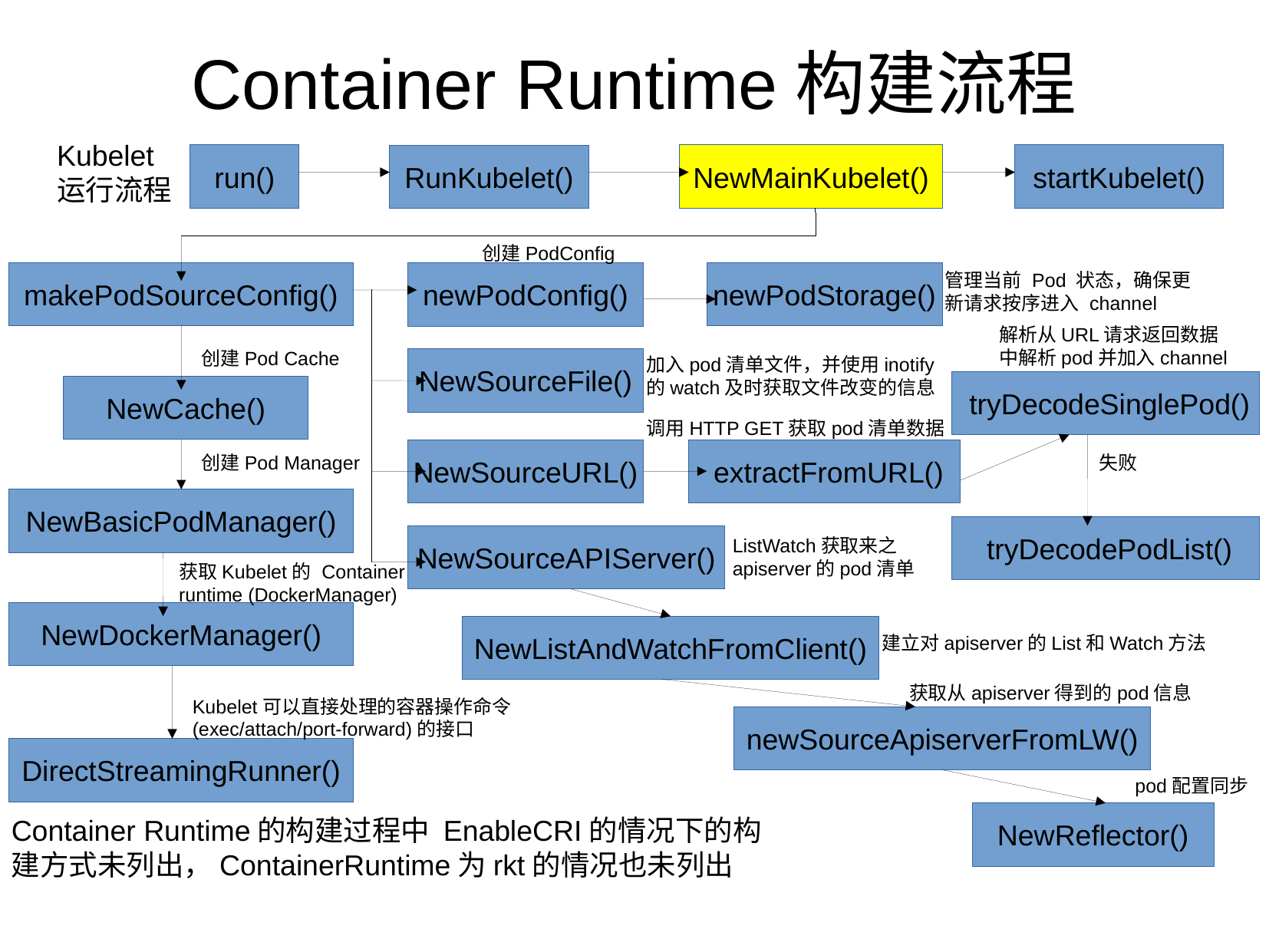

Container Runtime构建流程
Kubelet
运行流程
NewMainKubelet()
startKubelet()
run()
RunKubelet()

创建PodConfig
makePodSourceConfig()
newPodStorage()
管理当前 Pod 状态，确保更新请求按序进入 channel
newPodConfig()

解析从URL请求返回数据中解析pod并加入channel

创建Pod Cache
加入pod清单文件，并使用inotify的watch及时获取文件改变的信息
NewSourceFile()
 tryDecodeSinglePod()
NewCache()

调用HTTP GET获取pod清单数据

NewSourceURL()
 extractFromURL()
失败
创建Pod Manager

NewBasicPodManager()
 tryDecodePodList()
NewSourceAPIServer()
ListWatch获取来之apiserver的pod清单

获取Kubelet的 Container runtime (DockerManager)

NewDockerManager()
NewListAndWatchFromClient()
建立对apiserver的List和Watch方法

获取从apiserver得到的pod信息

Kubelet可以直接处理的容器操作命令 (exec/attach/port-forward)的接口
newSourceApiserverFromLW()
DirectStreamingRunner()
pod配置同步

NewReflector()
Container Runtime的构建过程中 EnableCRI的情况下的构建方式未列出，ContainerRuntime为rkt的情况也未列出